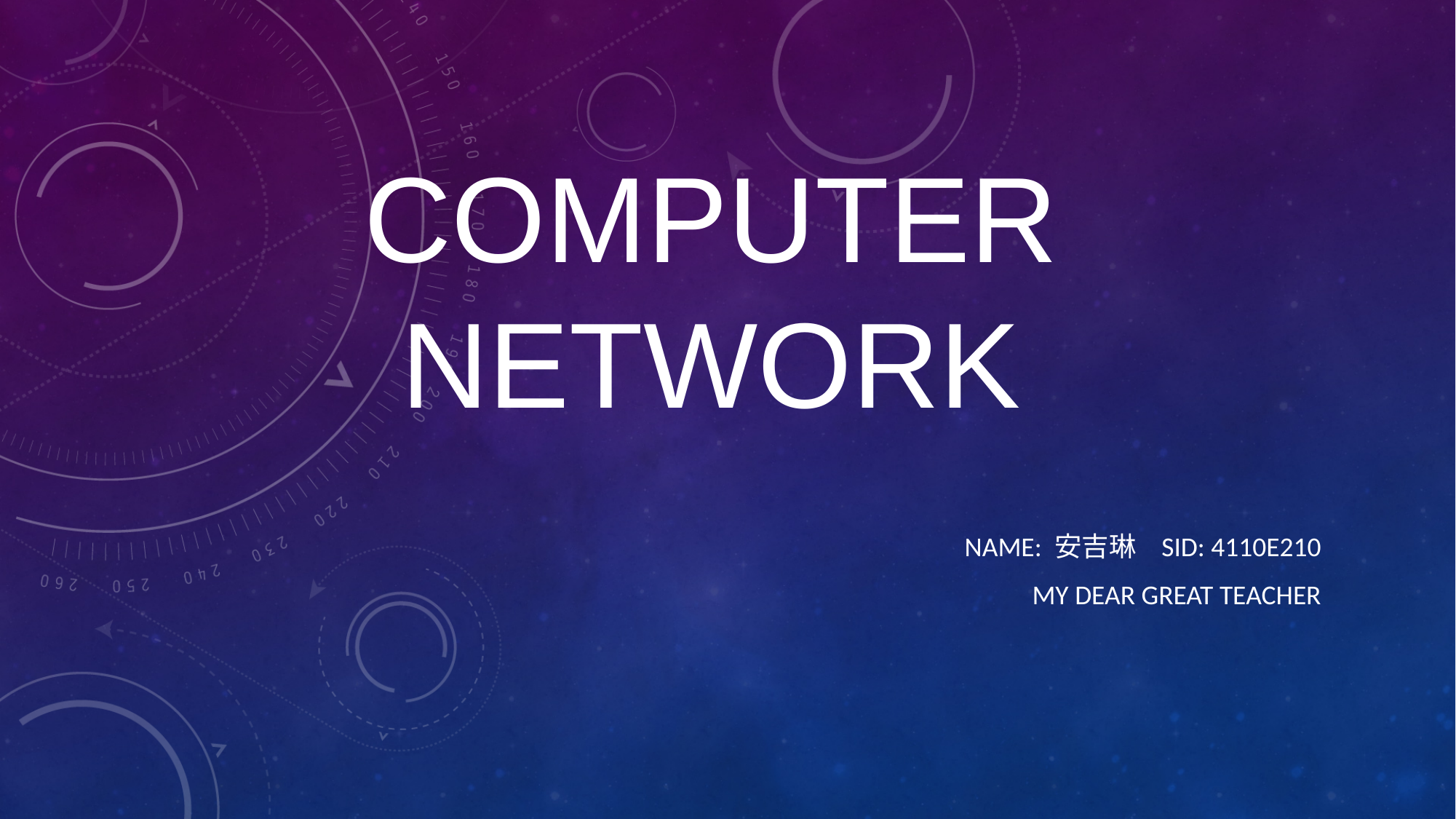

# COMPUTER NETWORK
Name: 安吉琳   SID: 4110E210
MY DEAR GREAT TEACHER